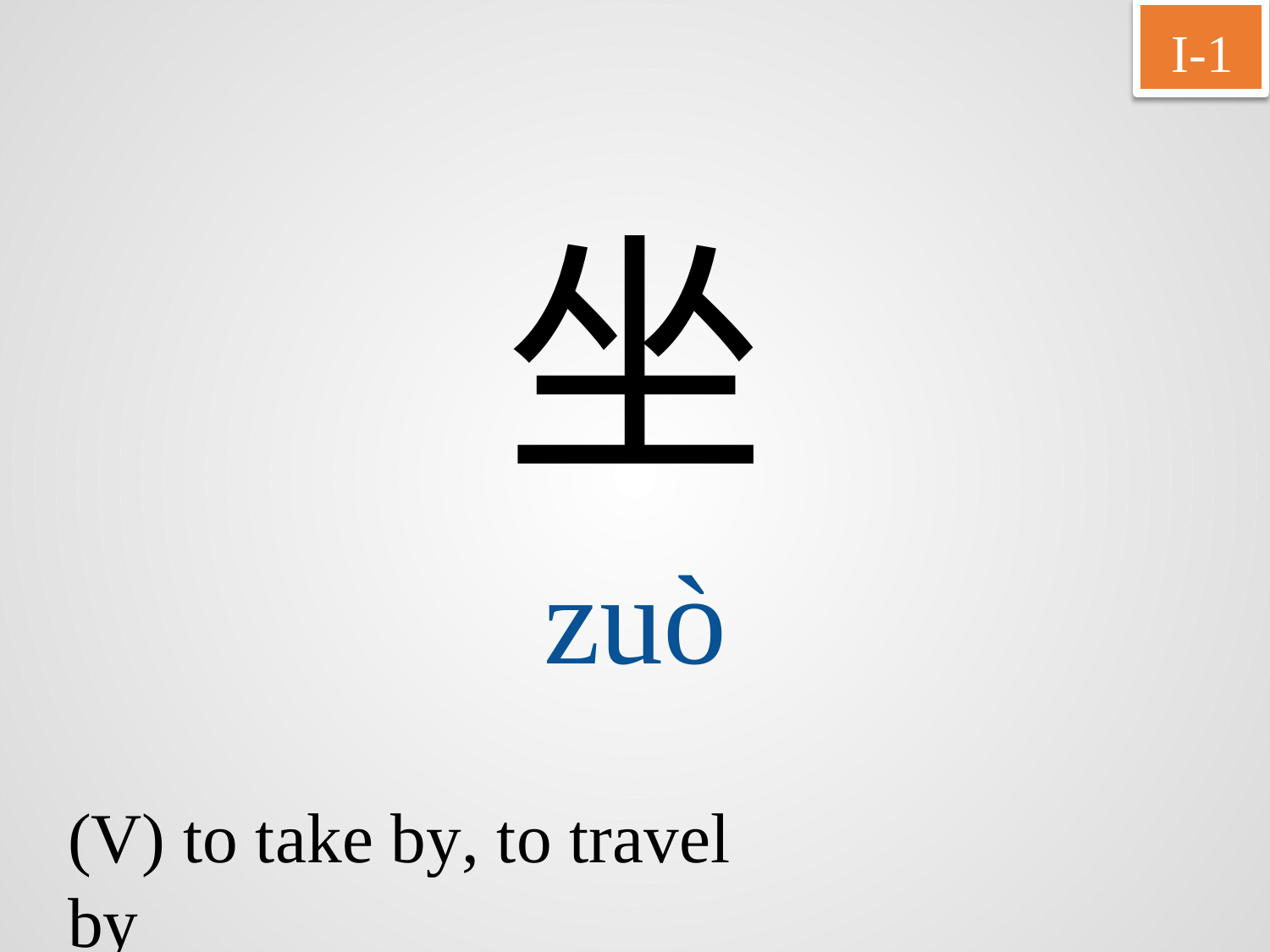

I-1

坐
zuò
(V) to take by, to travel by